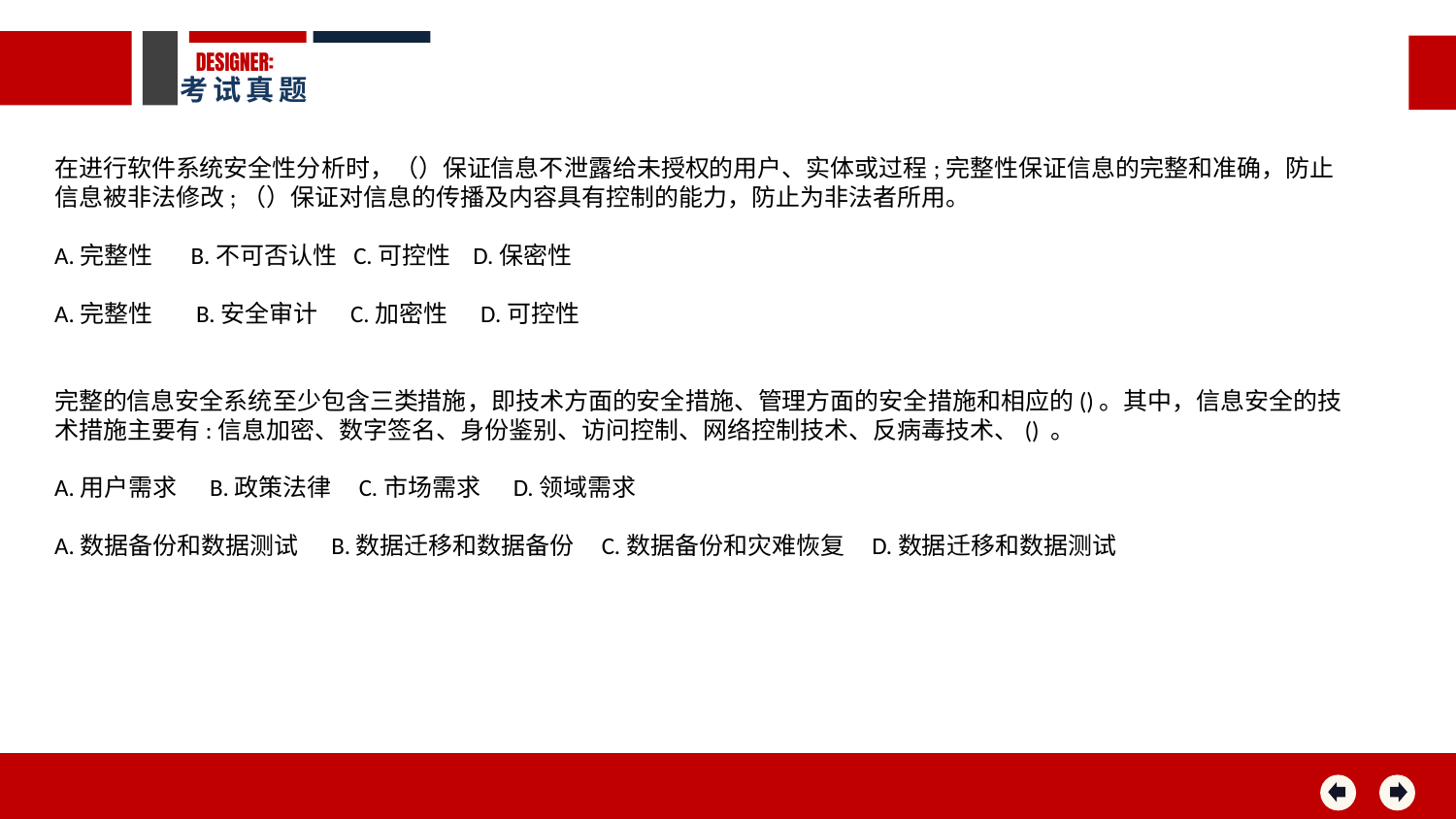

DESIGNER:
考试真题
在进行软件系统安全性分析时，（）保证信息不泄露给未授权的用户、实体或过程;完整性保证信息的完整和准确，防止信息被非法修改;（）保证对信息的传播及内容具有控制的能力，防止为非法者所用。

A.完整性      B.不可否认性  C.可控性   D.保密性

A.完整性       B.安全审计     C.加密性     D.可控性

完整的信息安全系统至少包含三类措施，即技术方面的安全措施、管理方面的安全措施和相应的()。其中，信息安全的技术措施主要有:信息加密、数字签名、身份鉴别、访问控制、网络控制技术、反病毒技术、() 。

A.用户需求     B.政策法律    C.市场需求     D.领域需求

A.数据备份和数据测试     B.数据迁移和数据备份    C.数据备份和灾难恢复    D.数据迁移和数据测试